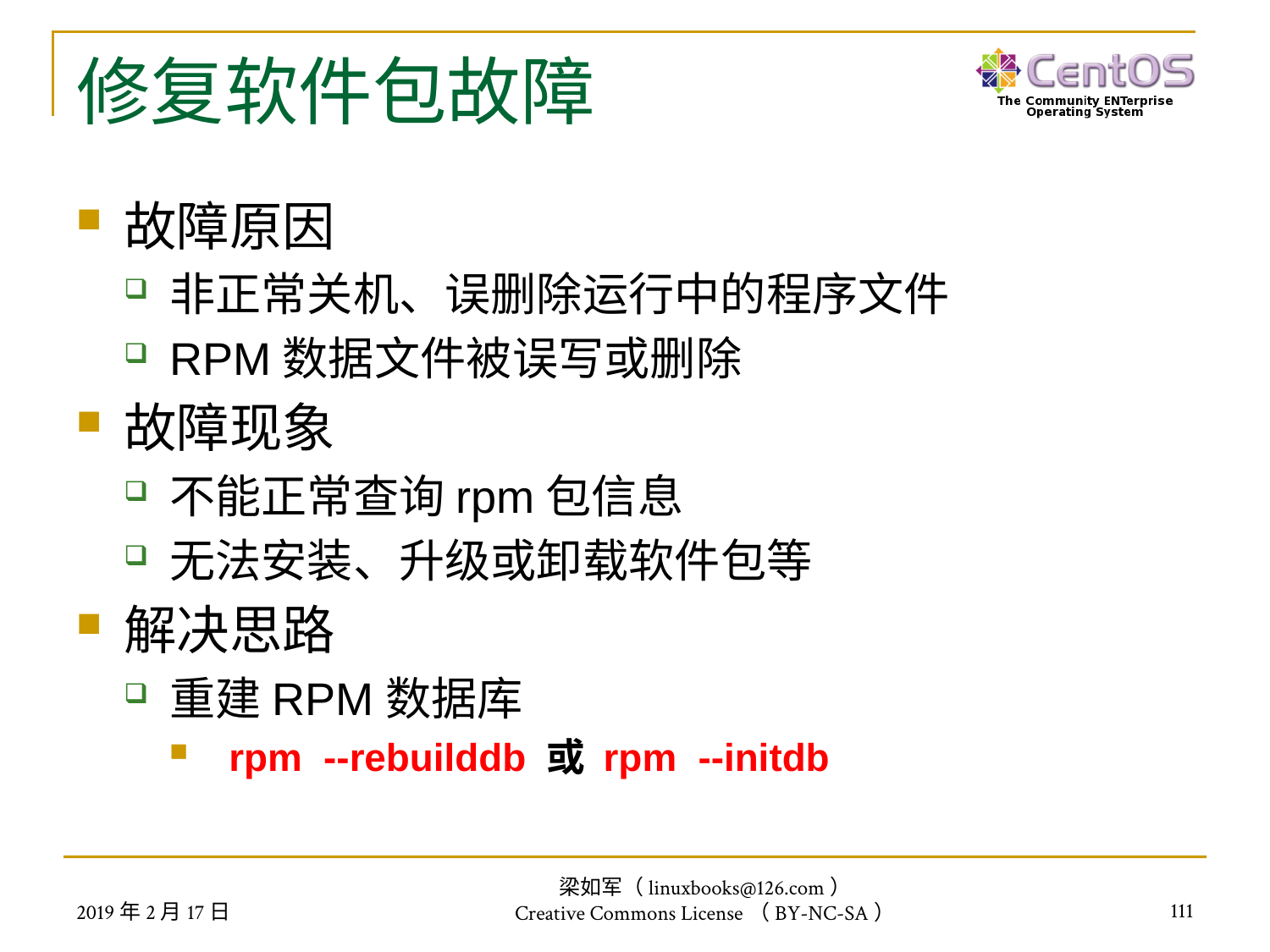

# 修复软件包故障
故障原因
非正常关机、误删除运行中的程序文件
RPM数据文件被误写或删除
故障现象
不能正常查询rpm包信息
无法安装、升级或卸载软件包等
解决思路
重建RPM数据库
 rpm  --rebuilddb 或 rpm  --initdb

2019年2月17日
111
梁如军（linuxbooks@126.com）
Creative Commons License（BY-NC-SA）